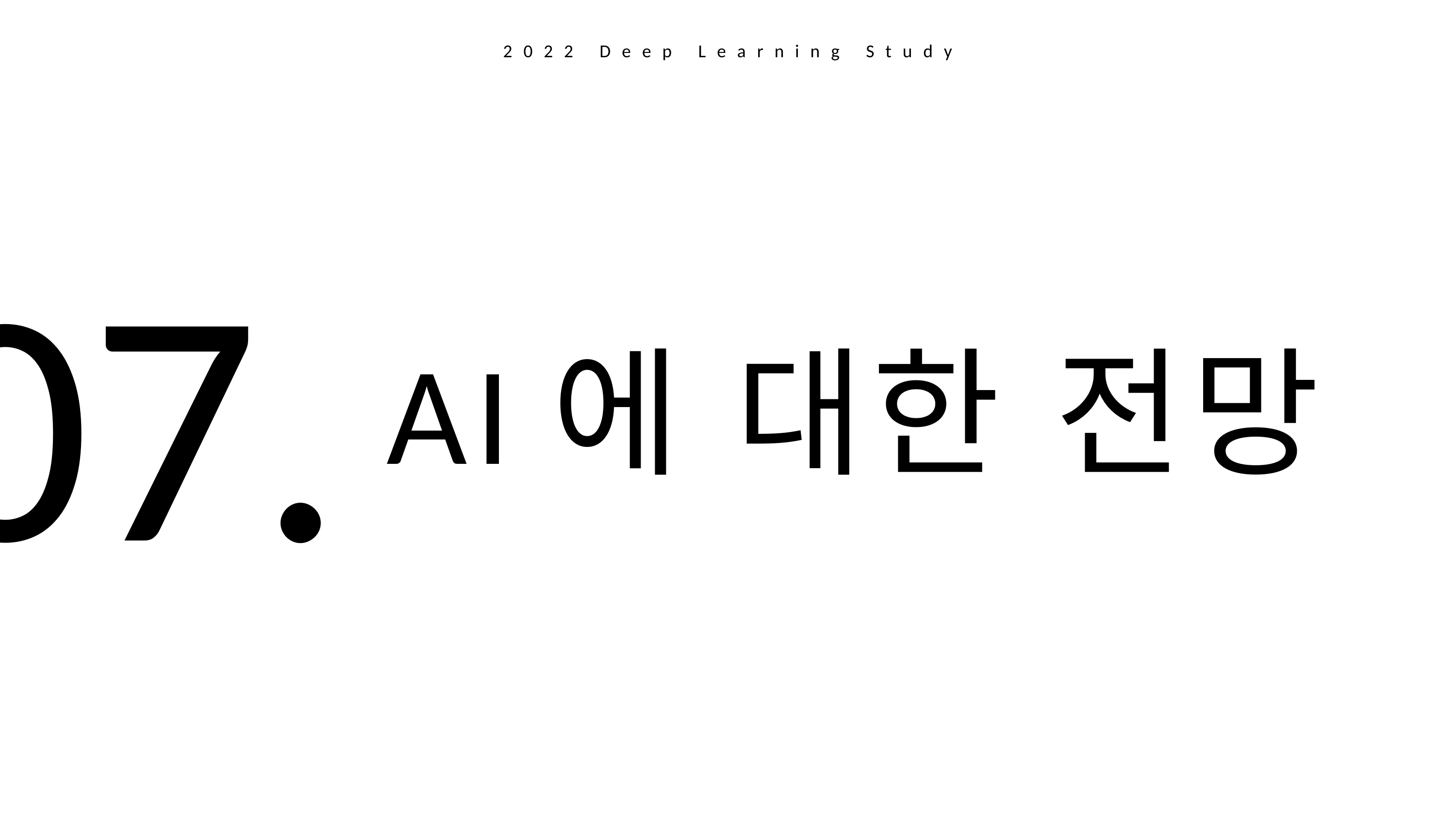

2022 Deep Learning Study
07.
 AI에 대한 전망